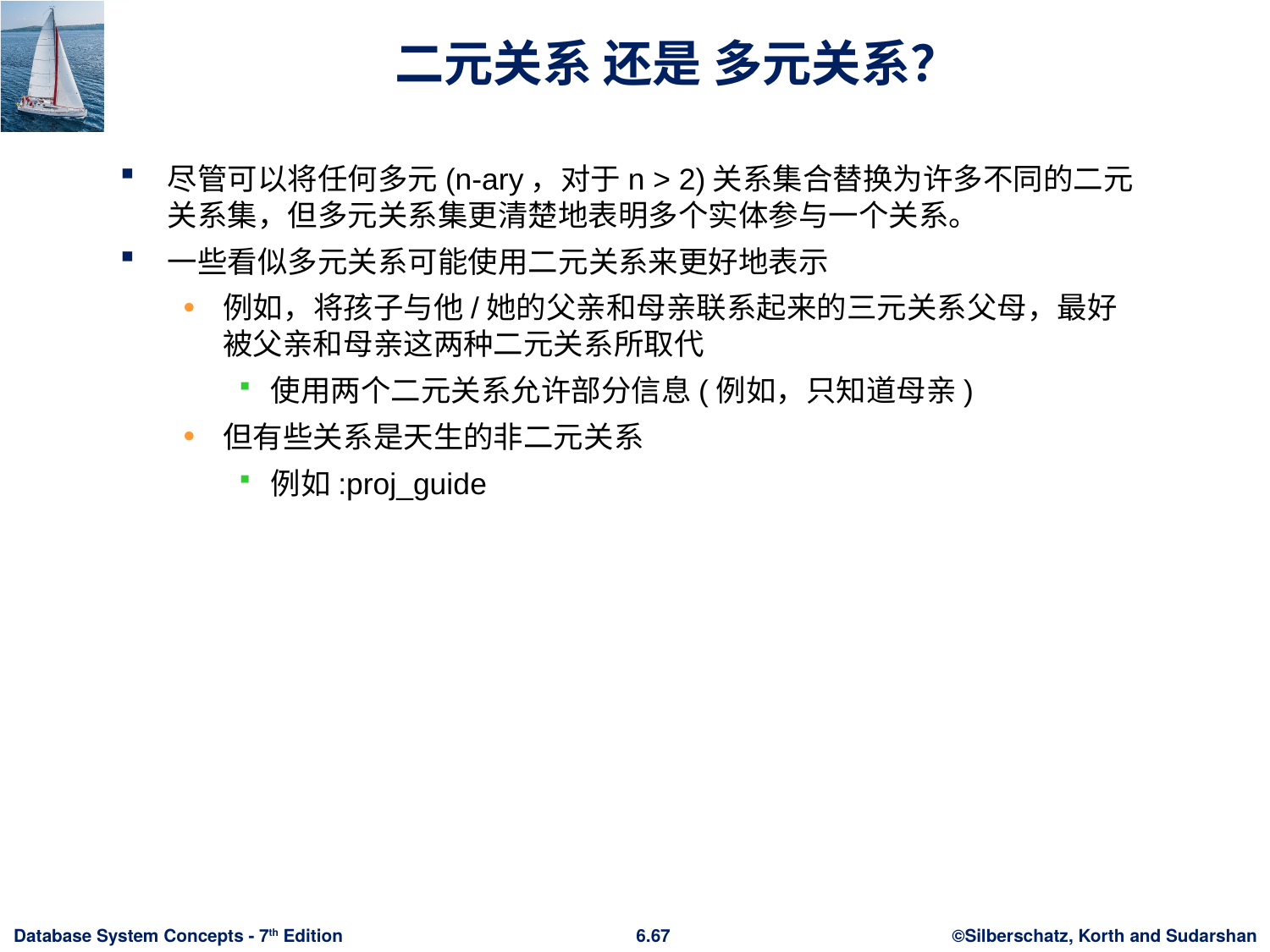

二元关系 还是 多元关系？
尽管可以将任何多元(n-ary，对于n > 2)关系集合替换为许多不同的二元关系集，但多元关系集更清楚地表明多个实体参与一个关系。
一些看似多元关系可能使用二元关系来更好地表示
例如，将孩子与他/她的父亲和母亲联系起来的三元关系父母，最好被父亲和母亲这两种二元关系所取代
使用两个二元关系允许部分信息(例如，只知道母亲)
但有些关系是天生的非二元关系
例如:proj_guide